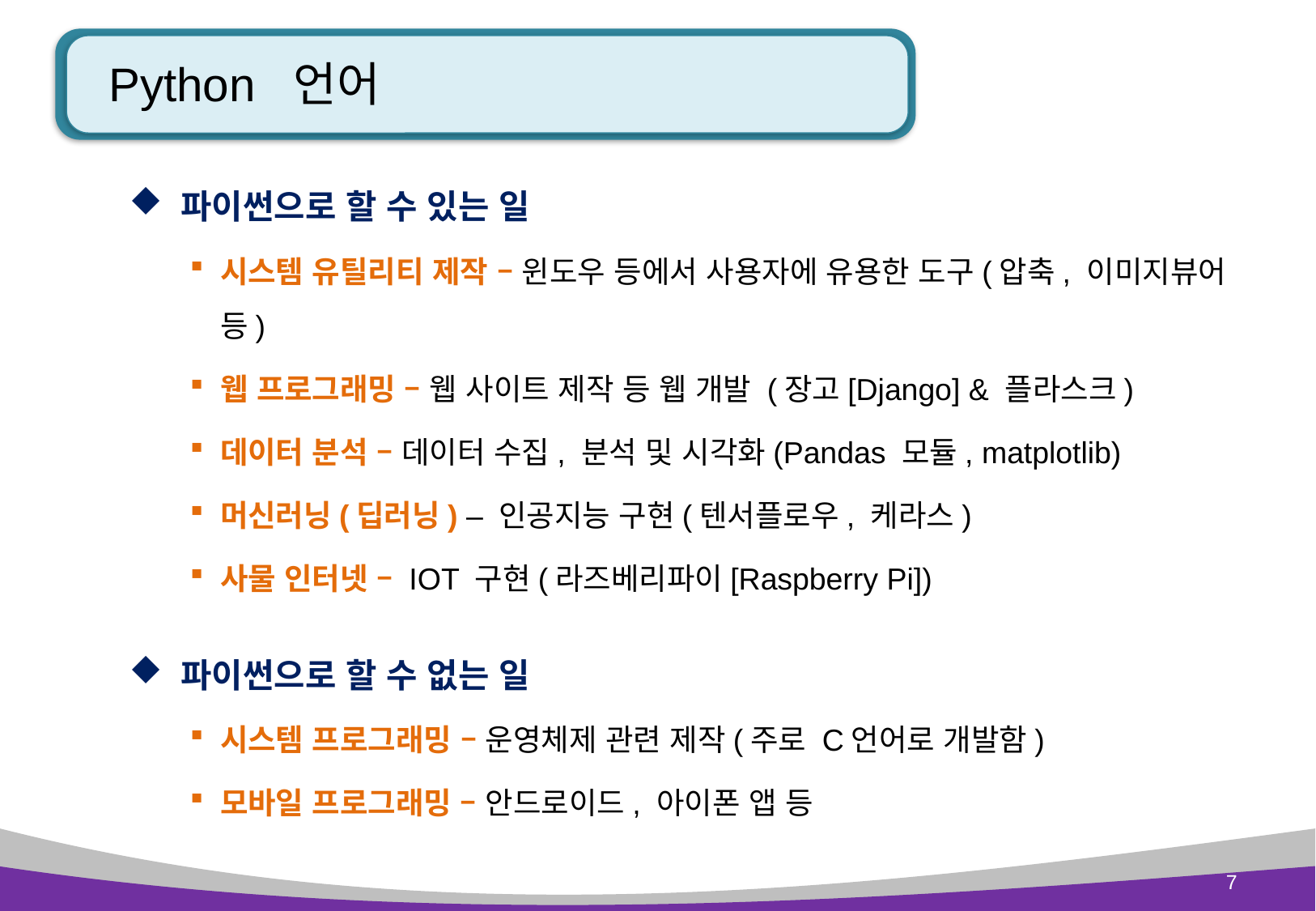

# Python  언어
 파이썬으로 할 수 있는 일
시스템 유틸리티 제작 – 윈도우 등에서 사용자에 유용한 도구(압축, 이미지뷰어 등)
웹 프로그래밍 – 웹 사이트 제작 등 웹 개발 (장고[Django] & 플라스크)
데이터 분석 – 데이터 수집, 분석 및 시각화(Pandas 모듈, matplotlib)
머신러닝(딥러닝) – 인공지능 구현(텐서플로우, 케라스)
사물 인터넷 – IOT 구현(라즈베리파이[Raspberry Pi])
 파이썬으로 할 수 없는 일
시스템 프로그래밍 – 운영체제 관련 제작(주로 C언어로 개발함)
모바일 프로그래밍 – 안드로이드, 아이폰 앱 등

7